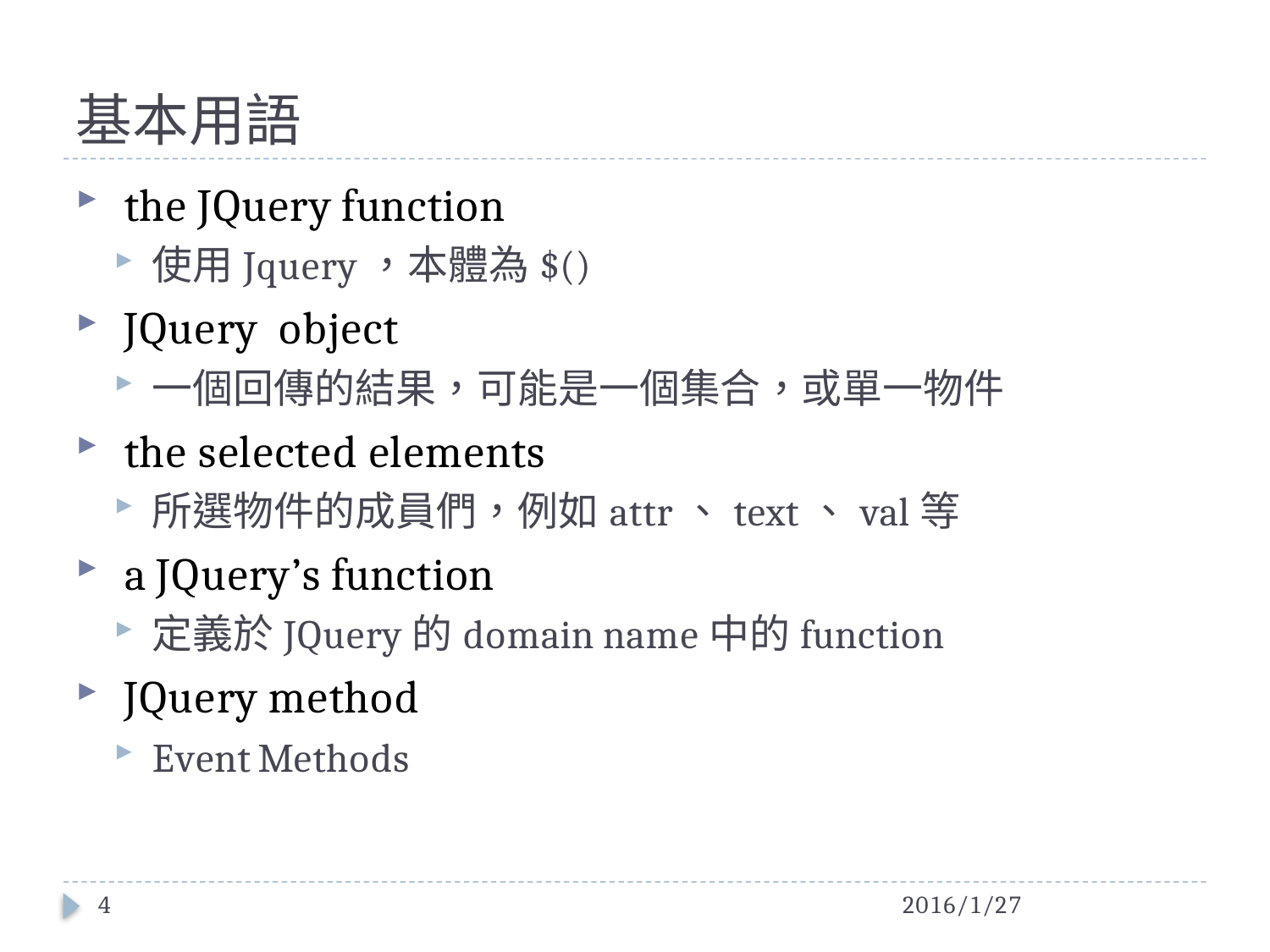

# 基本用語
 the JQuery function
使用Jquery，本體為$()
 JQuery  object
一個回傳的結果，可能是一個集合，或單一物件
 the selected elements
所選物件的成員們，例如attr、text、val等
 a JQuery’s function
定義於JQuery的domain name中的function
 JQuery method
Event Methods
4
2016/1/27